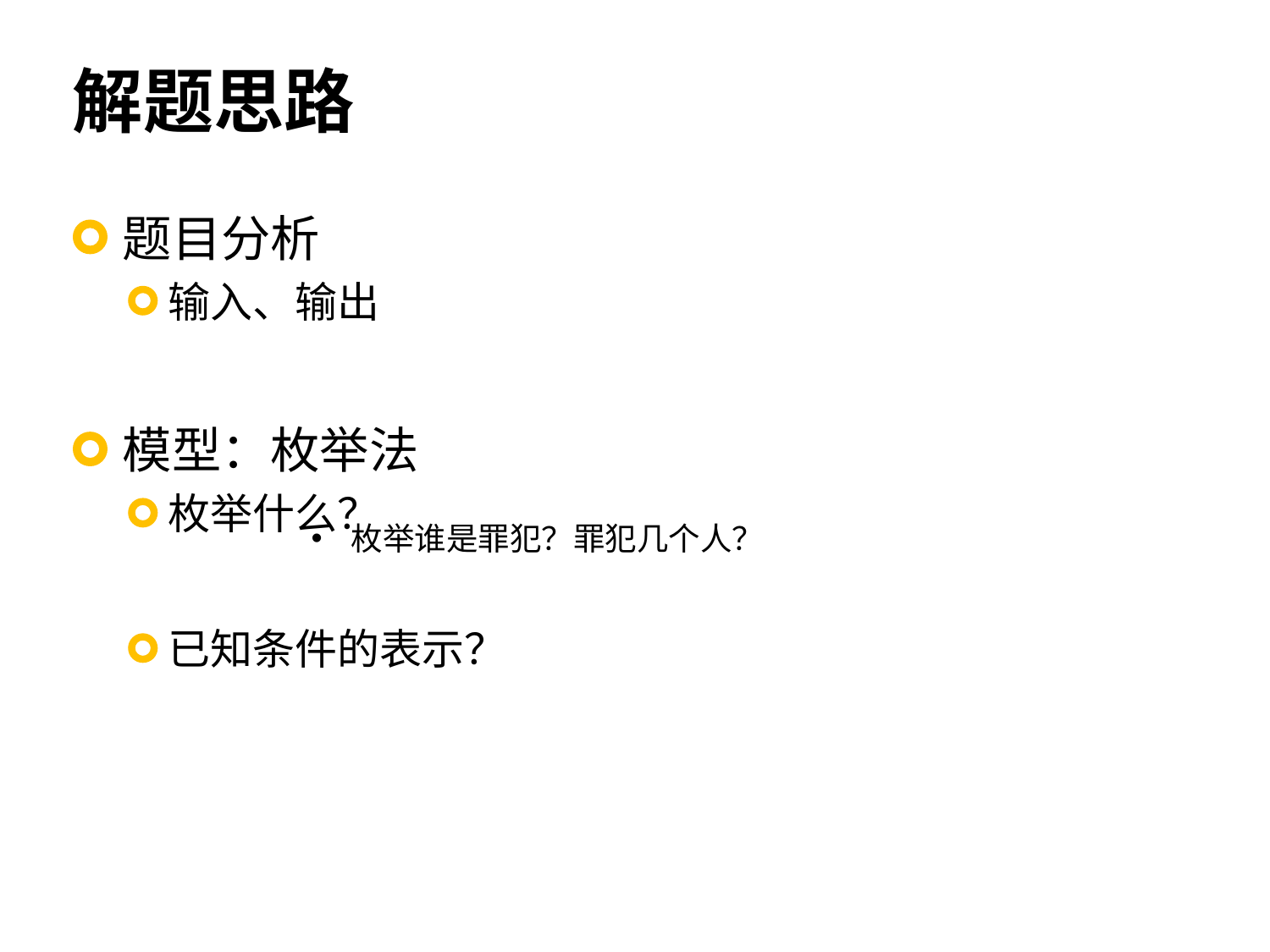

# 解题思路
题目分析
输入、输出

模型：枚举法
枚举什么？

已知条件的表示？

枚举谁是罪犯？罪犯几个人？